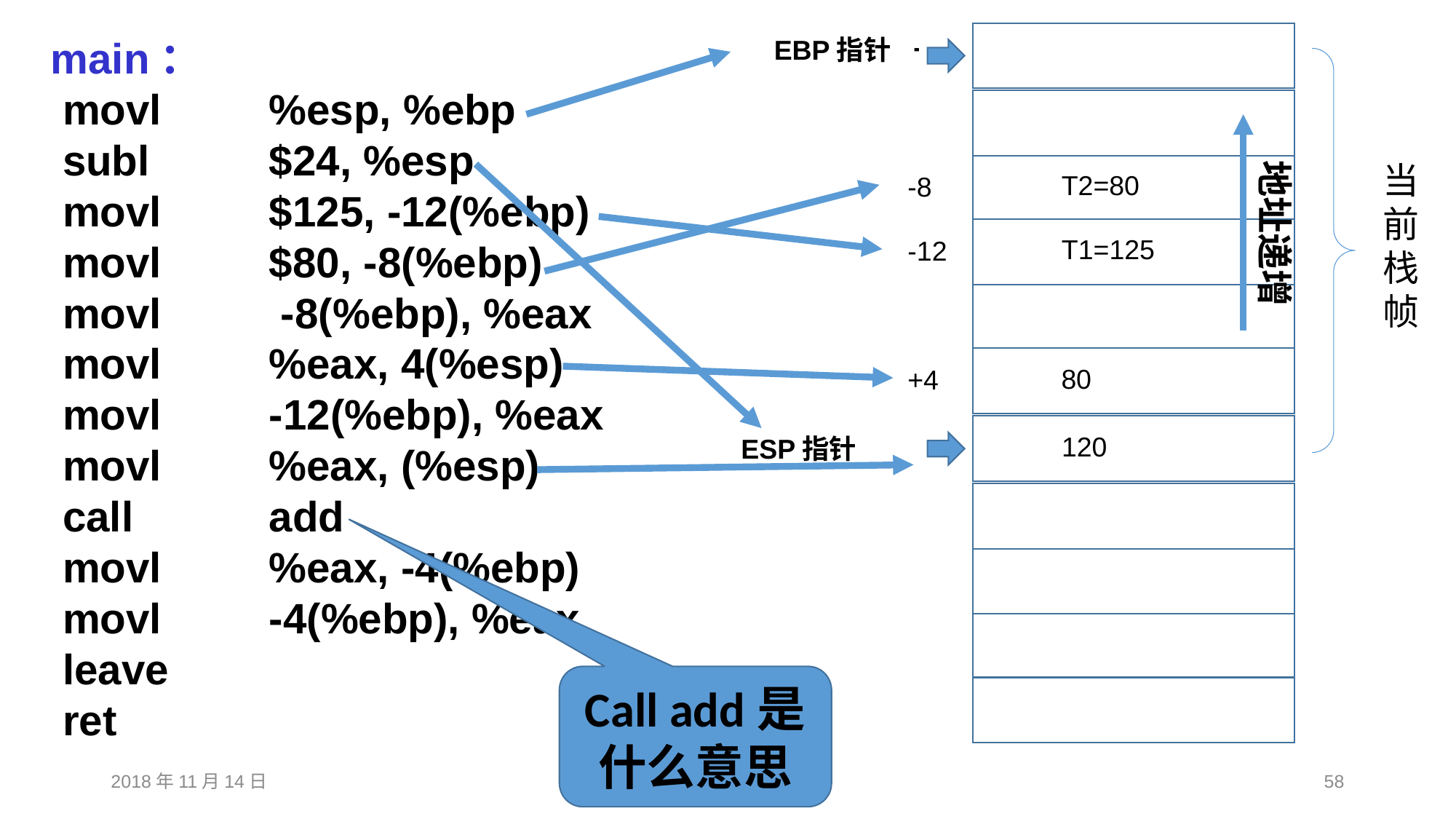

EBP指针
ESP/EBP指针
main：
 movl 	%esp, %ebp
 subl		$24, %esp
 movl	$125, -12(%ebp)
 movl	$80, -8(%ebp)
 movl    	 -8(%ebp), %eax
 movl	%eax, 4(%esp)
 movl	-12(%ebp), %eax
 movl	%eax, (%esp)
 call		add
 movl	%eax, -4(%ebp)
 movl	-4(%ebp), %eax
 leave
 ret

地址递增
当前栈帧

T2=80
-8
T1=125
-12

80
+4

120
ESP指针

Call add是什么意思

2018年11月14日
58